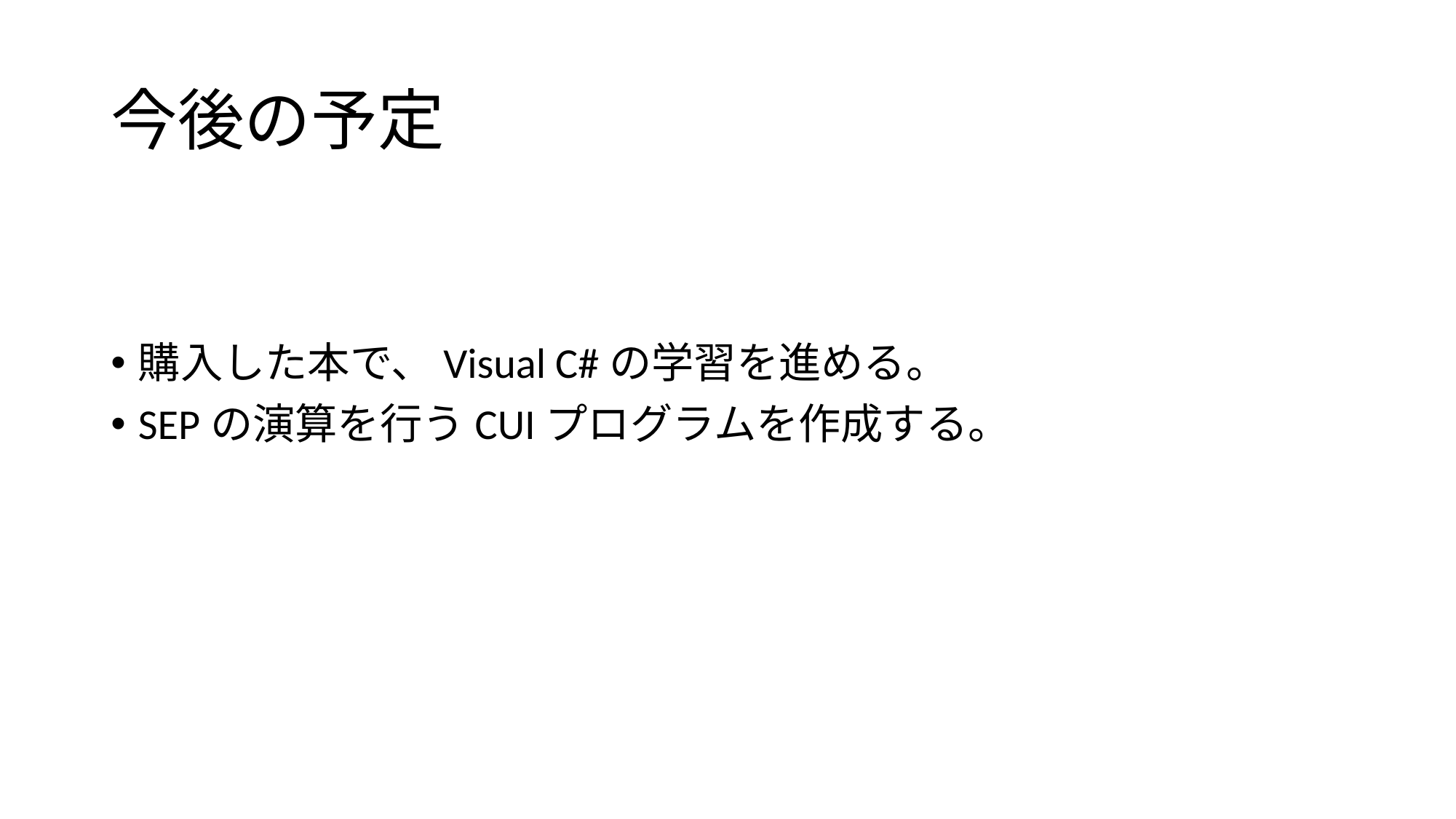

# 今後の予定
購入した本で、Visual C#の学習を進める。
SEPの演算を行うCUIプログラムを作成する。